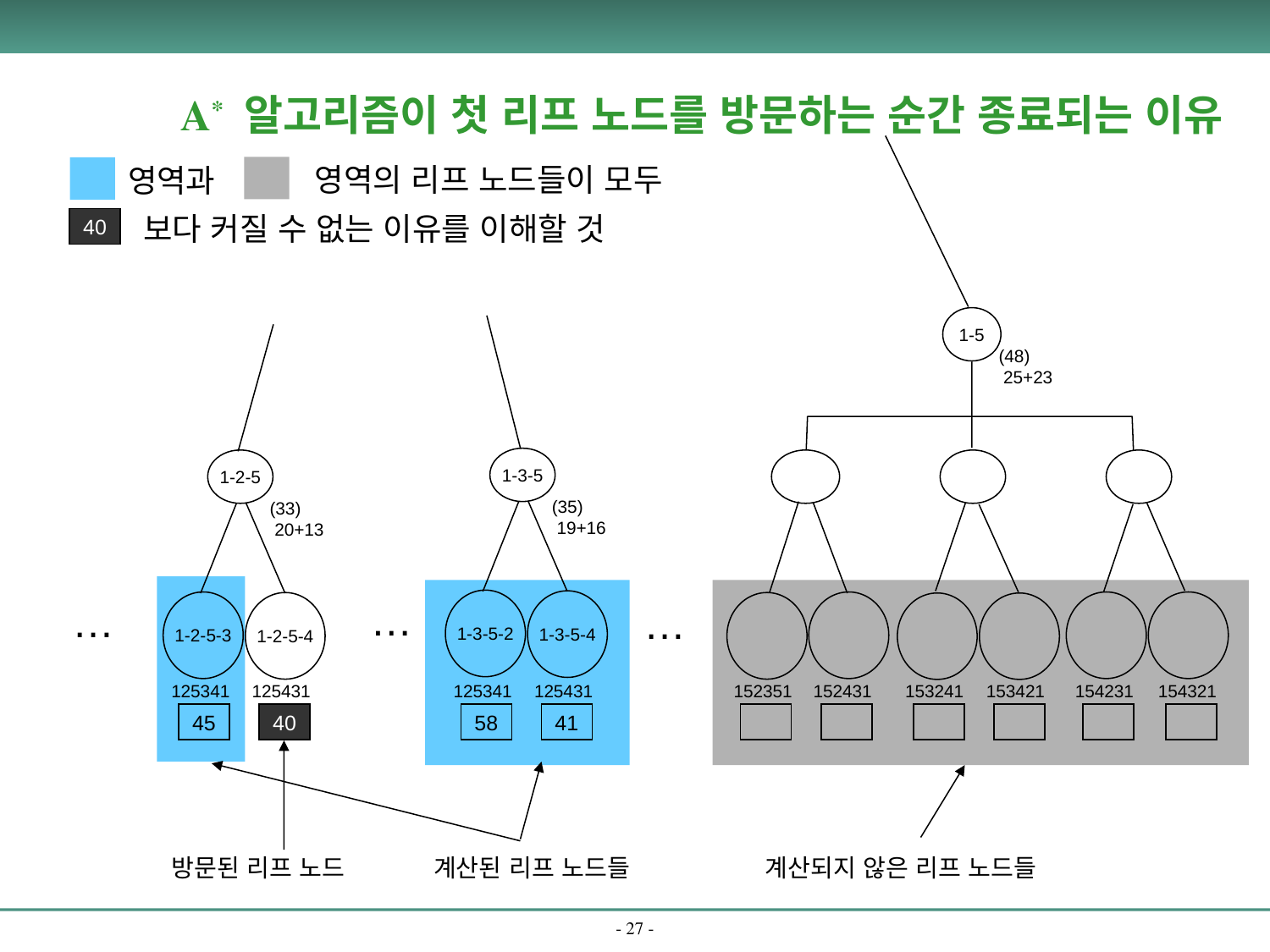

A* 알고리즘이 첫 리프 노드를 방문하는 순간 종료되는 이유

영역의 리프 노드들이 모두
영역과

보다 커질 수 없는 이유를 이해할 것
40
1-5

(48)
 25+23

1-3-5
1-2-5

(35)
 19+16
(33)
 20+13

…
…
1-3-5-2
1-3-5-4
…
1-2-5-3

1-2-5-4

125341
125431
125341
125431
152351
152431
153241
153421
154231
154321
45
40
58
41

방문된 리프 노드
계산된 리프 노드들
계산되지 않은 리프 노드들